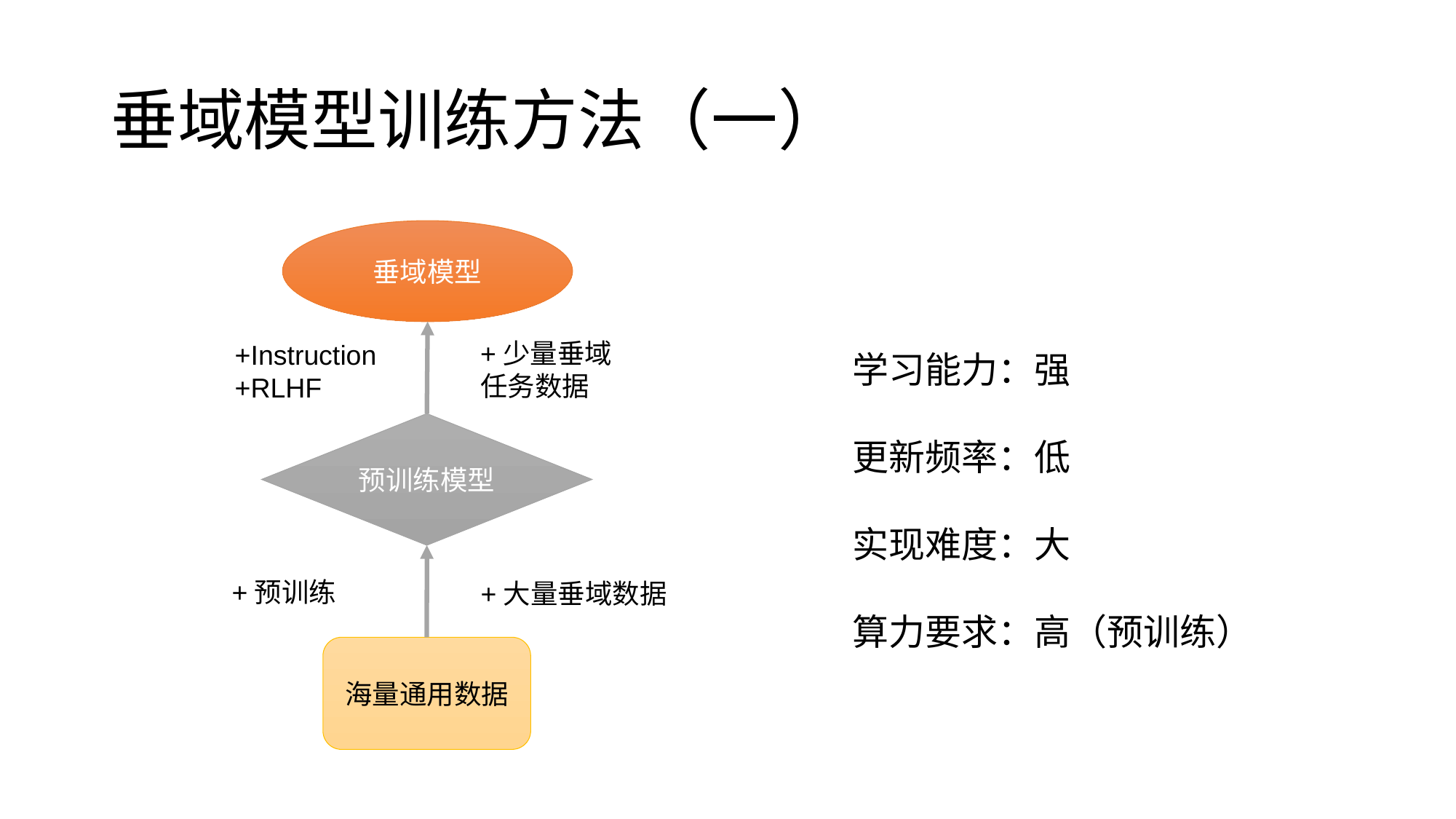

# 垂域模型训练方法（一）
垂域模型
学习能力：强
更新频率：低
实现难度：大
算力要求：高（预训练）
+少量垂域
任务数据
+Instruction
+RLHF
预训练模型
+预训练
+大量垂域数据
海量通用数据